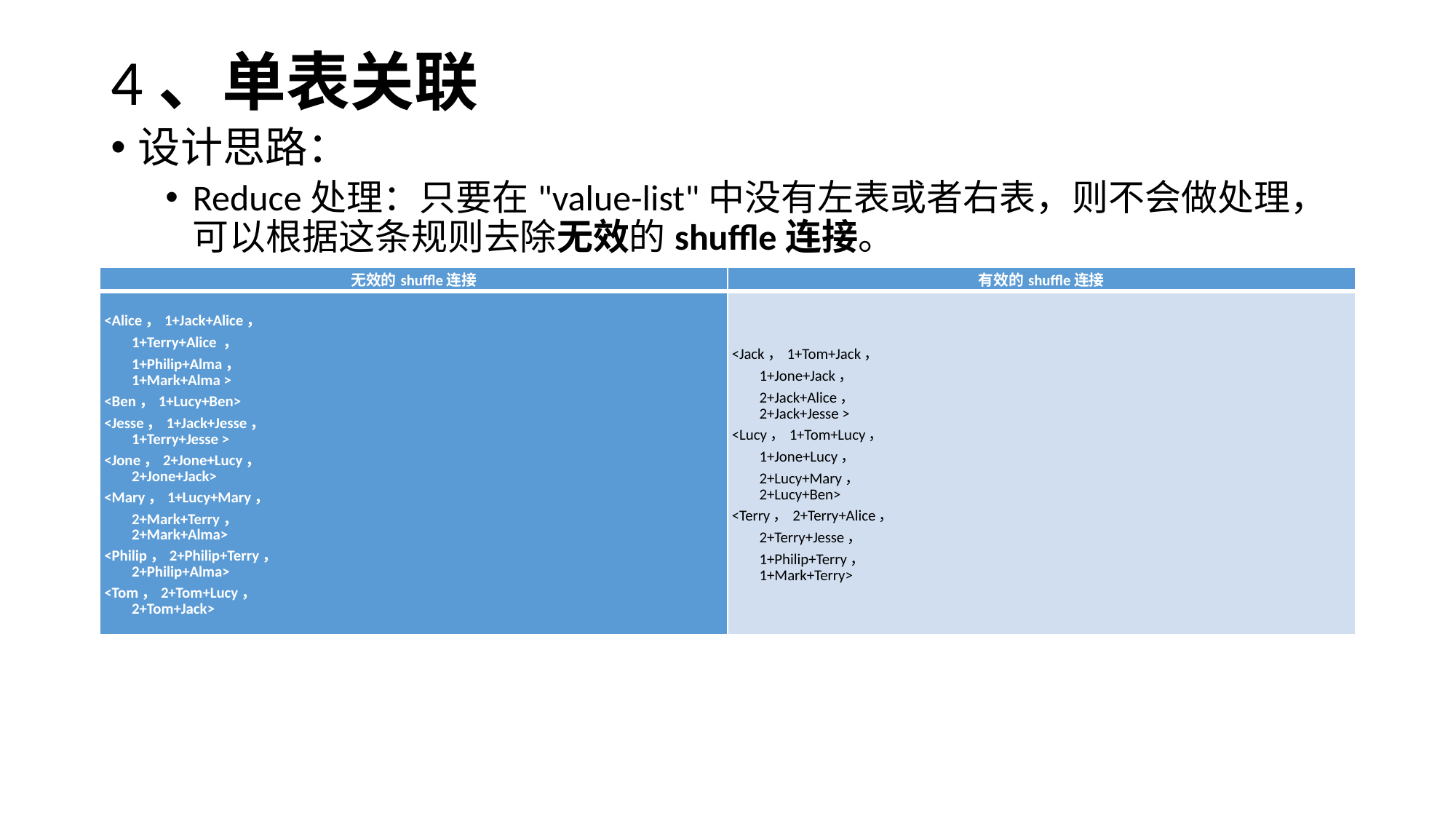

# 4、单表关联
设计思路：
Reduce处理：只要在"value-list"中没有左表或者右表，则不会做处理，可以根据这条规则去除无效的shuffle连接。

| 无效的shuffle连接 | 有效的shuffle连接 |
| --- | --- |
| <Alice，1+Jack+Alice，         1+Terry+Alice ，         1+Philip+Alma，         1+Mark+Alma > <Ben，1+Lucy+Ben> <Jesse，1+Jack+Jesse，         1+Terry+Jesse > <Jone，2+Jone+Lucy，         2+Jone+Jack> <Mary，1+Lucy+Mary，         2+Mark+Terry，         2+Mark+Alma> <Philip，2+Philip+Terry，         2+Philip+Alma> <Tom，2+Tom+Lucy，         2+Tom+Jack> | <Jack，1+Tom+Jack，         1+Jone+Jack，         2+Jack+Alice，         2+Jack+Jesse > <Lucy，1+Tom+Lucy，         1+Jone+Lucy，         2+Lucy+Mary，         2+Lucy+Ben> <Terry，2+Terry+Alice，         2+Terry+Jesse，         1+Philip+Terry，         1+Mark+Terry> |